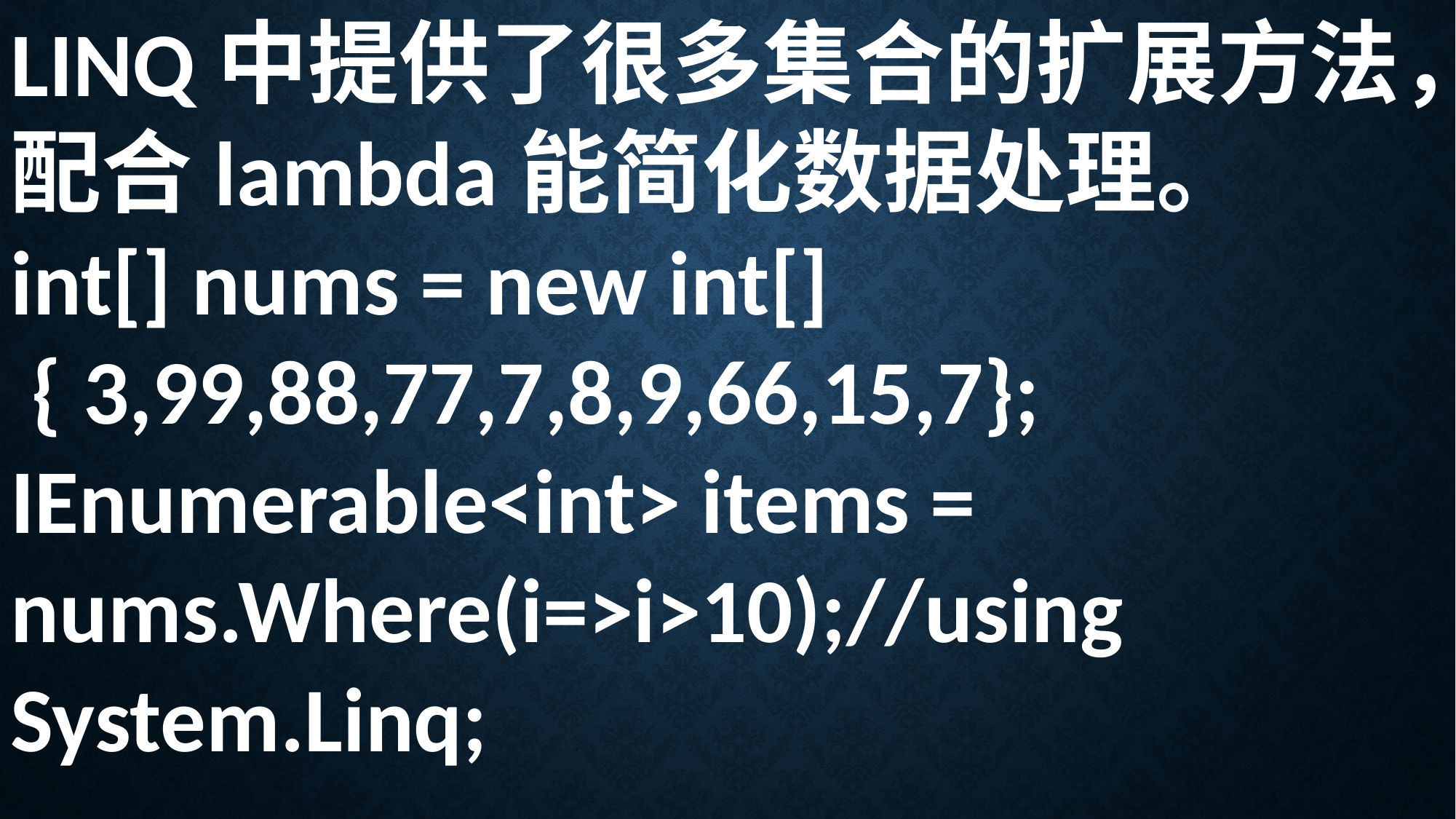

LINQ中提供了很多集合的扩展方法，配合lambda能简化数据处理。
int[] nums = new int[]
 { 3,99,88,77,7,8,9,66,15,7};
IEnumerable<int> items = nums.Where(i=>i>10);//using System.Linq;